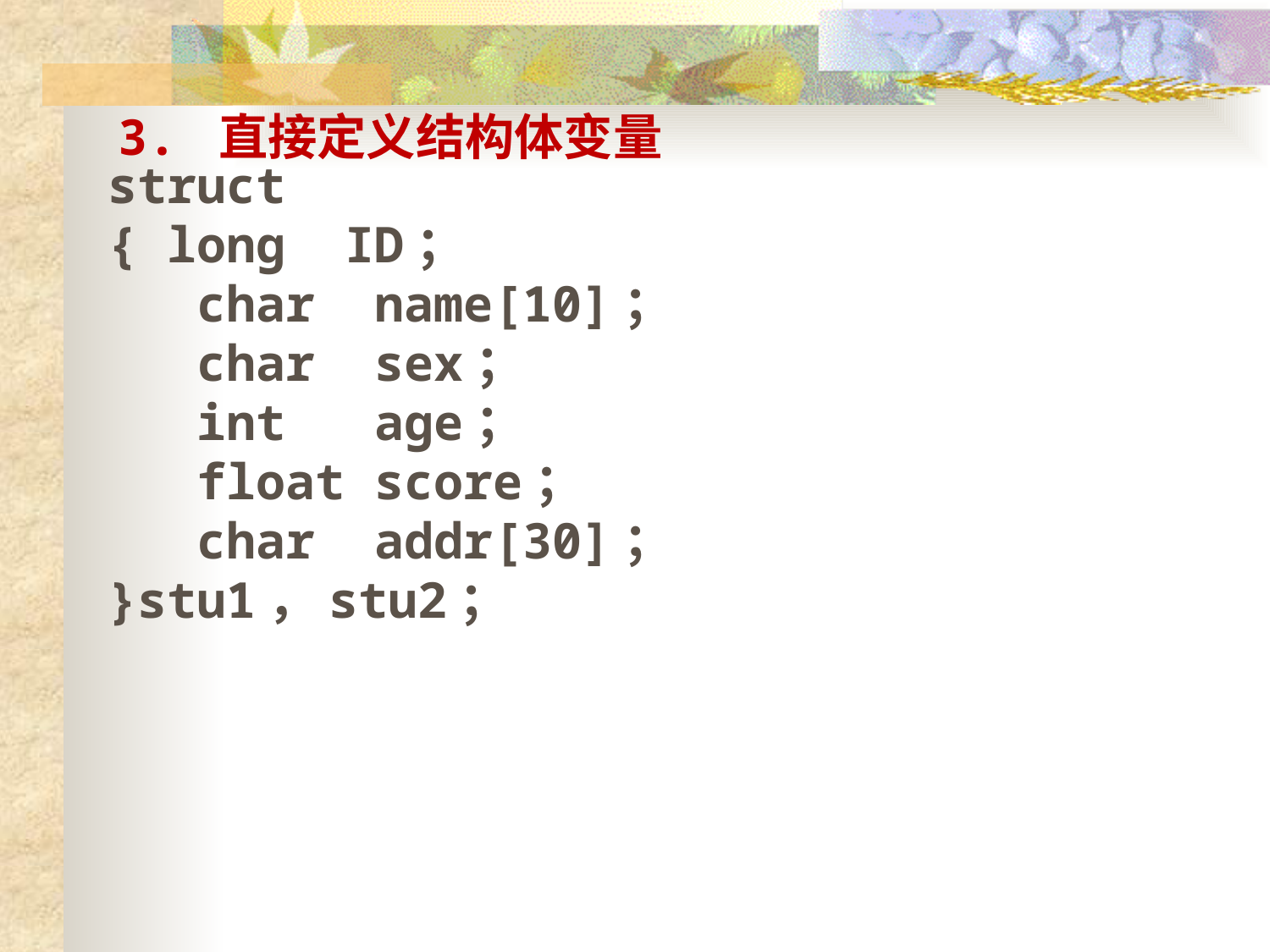

3. 直接定义结构体变量
struct
{ long  ID；
   char  name[10]；
   char  sex；
   int   age；
   float score；
   char  addr[30]；
}stu1，stu2；